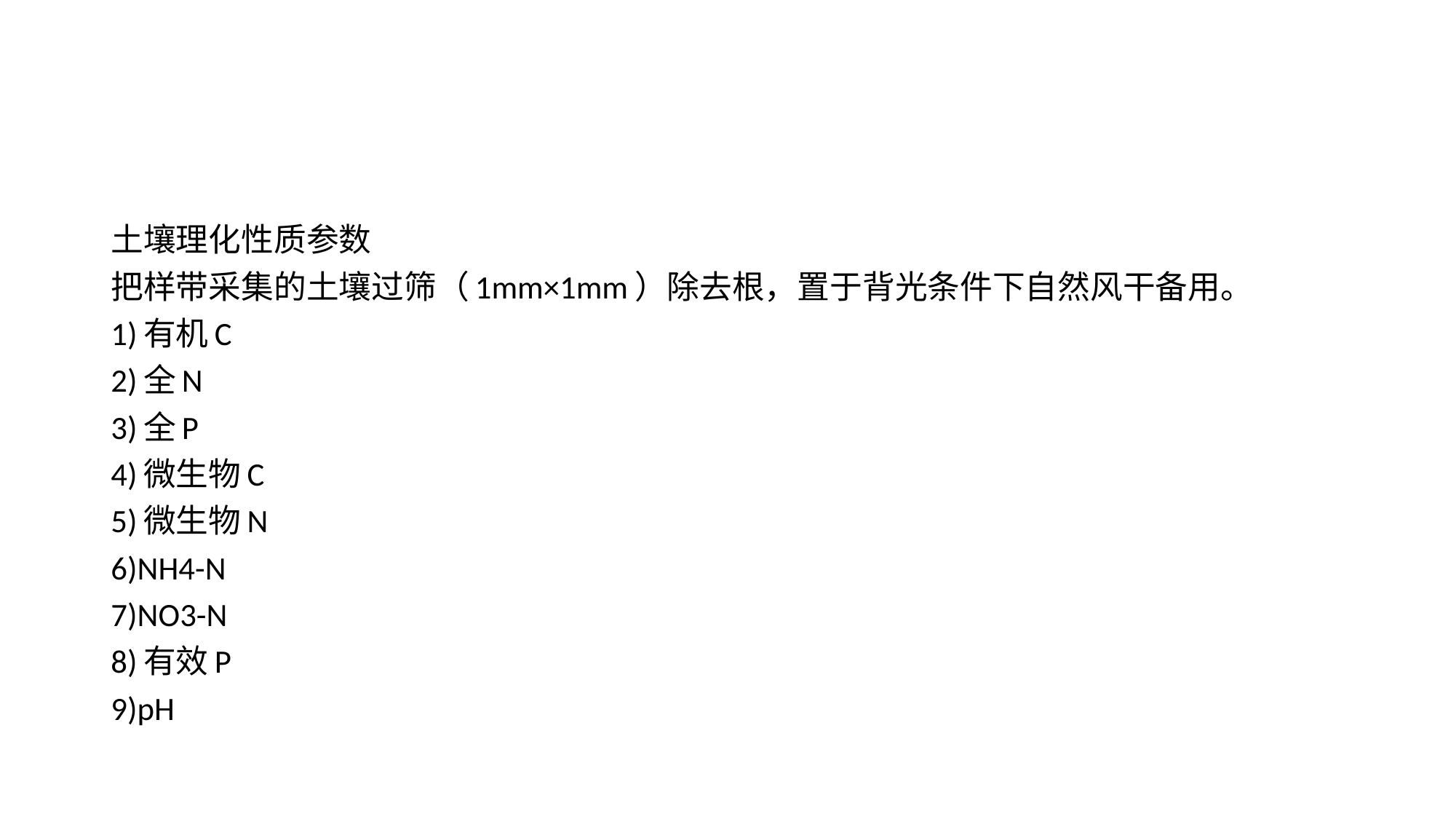

#
土壤理化性质参数
把样带采集的土壤过筛（1mm×1mm）除去根，置于背光条件下自然风干备用。
1)有机C
2)全N
3)全P
4)微生物C
5)微生物N
6)NH4-N
7)NO3-N
8)有效P
9)pH